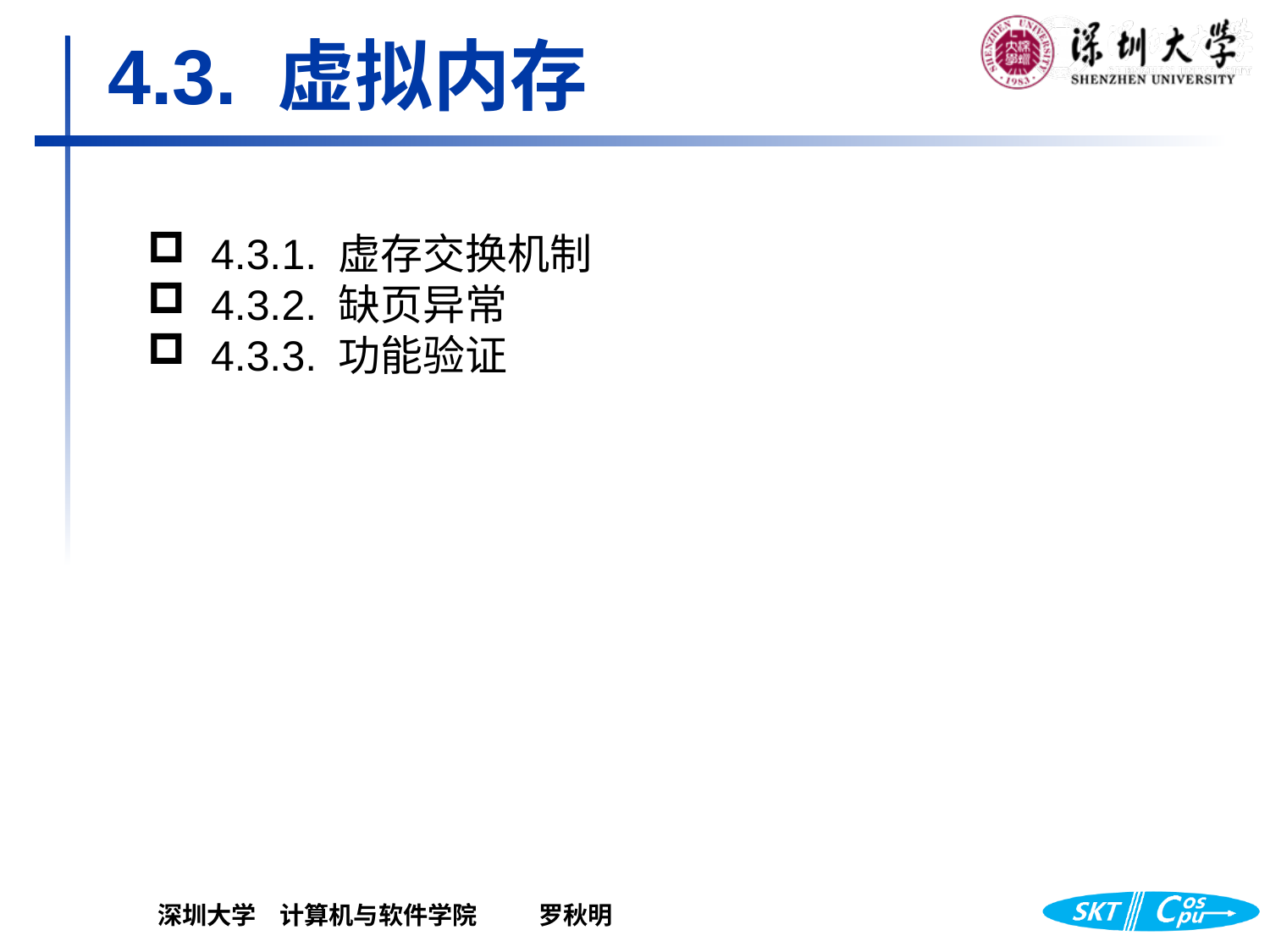

# 4.3. 虚拟内存
4.3.1.	虚存交换机制
4.3.2.	缺页异常
4.3.3.	功能验证